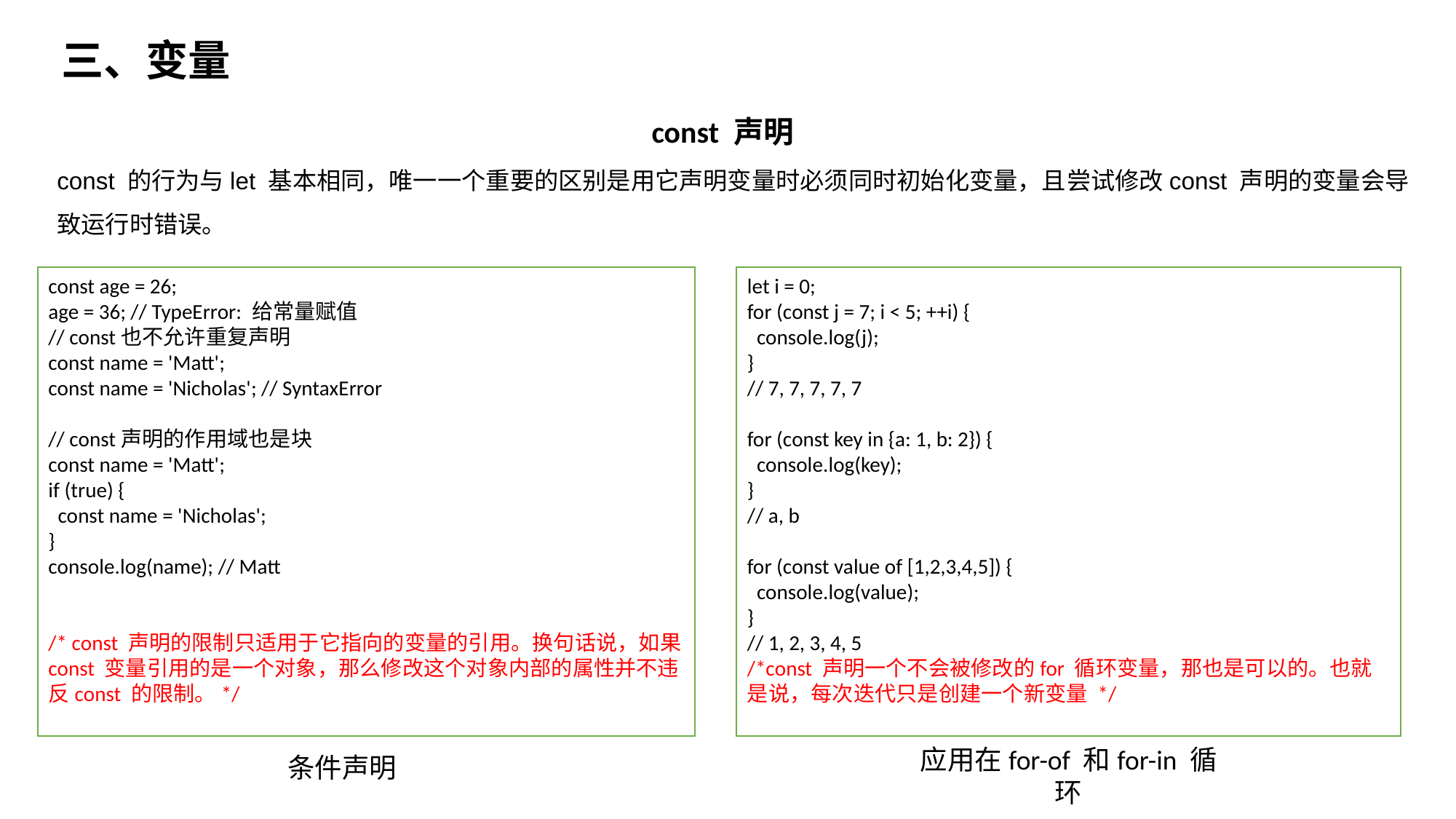

三、变量
const 声明
const 的行为与let 基本相同，唯一一个重要的区别是用它声明变量时必须同时初始化变量，且尝试修改const 声明的变量会导致运行时错误。
const age = 26;
age = 36; // TypeError: 给常量赋值
// const也不允许重复声明
const name = 'Matt';
const name = 'Nicholas'; // SyntaxError

// const声明的作用域也是块
const name = 'Matt';
if (true) {
  const name = 'Nicholas';
}
console.log(name); // Matt

/* const 声明的限制只适用于它指向的变量的引用。换句话说，如果const 变量引用的是一个对象，那么修改这个对象内部的属性并不违反const 的限制。*/

条件声明
let i = 0;
for (const j = 7; i < 5; ++i) {
  console.log(j);
}
// 7, 7, 7, 7, 7

for (const key in {a: 1, b: 2}) {
  console.log(key);
}
// a, b

for (const value of [1,2,3,4,5]) {
  console.log(value);
}
// 1, 2, 3, 4, 5
/*const 声明一个不会被修改的for 循环变量，那也是可以的。也就是说，每次迭代只是创建一个新变量 */

应用在for-of 和for-in 循环